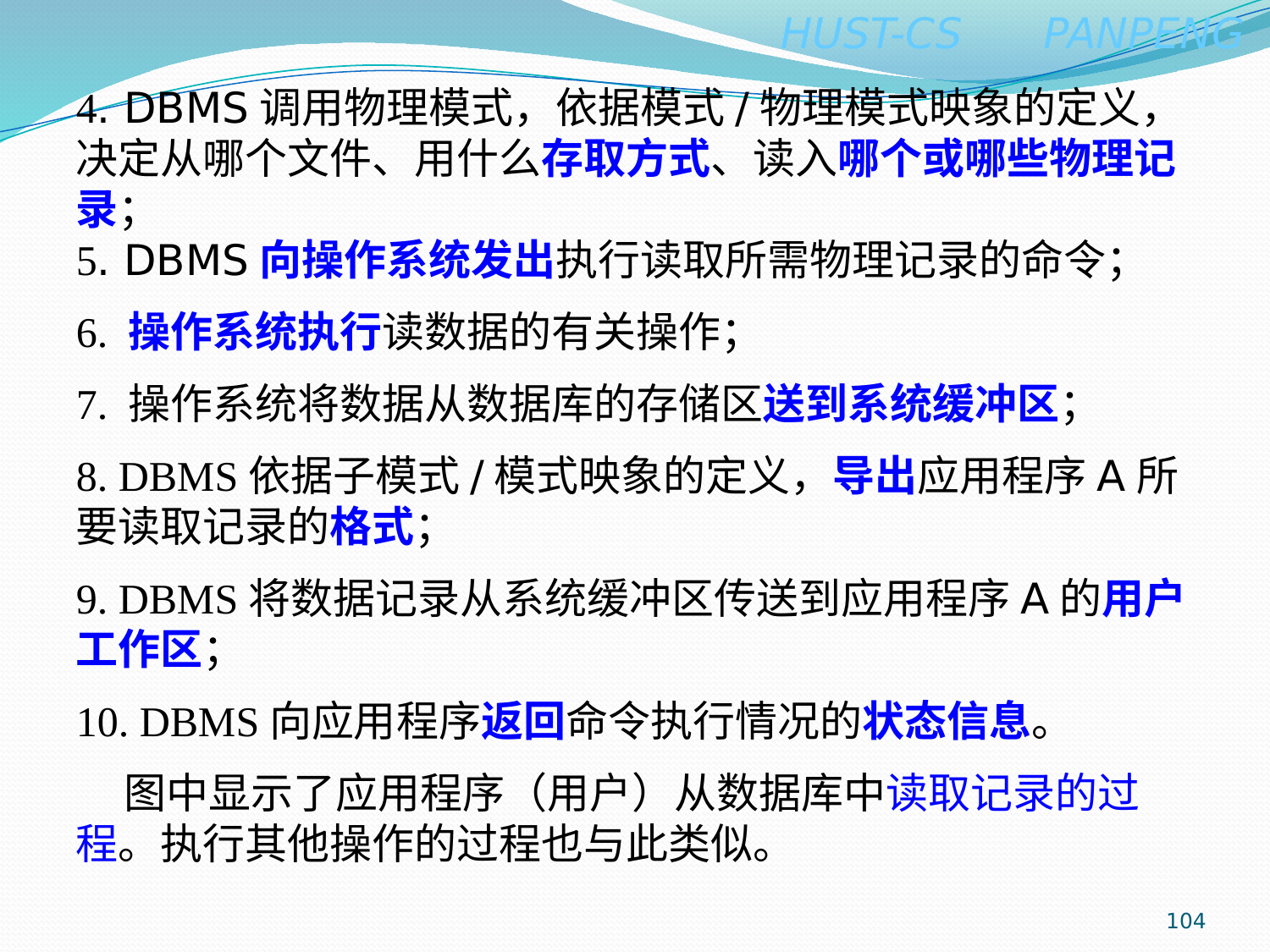

4. DBMS调用物理模式，依据模式/物理模式映象的定义，决定从哪个文件、用什么存取方式、读入哪个或哪些物理记录；
5. DBMS向操作系统发出执行读取所需物理记录的命令；
6. 操作系统执行读数据的有关操作；
7. 操作系统将数据从数据库的存储区送到系统缓冲区；
8. DBMS依据子模式/模式映象的定义，导出应用程序A所要读取记录的格式；
9. DBMS将数据记录从系统缓冲区传送到应用程序A的用户工作区；
10. DBMS向应用程序返回命令执行情况的状态信息。
    图中显示了应用程序（用户）从数据库中读取记录的过程。执行其他操作的过程也与此类似。
104